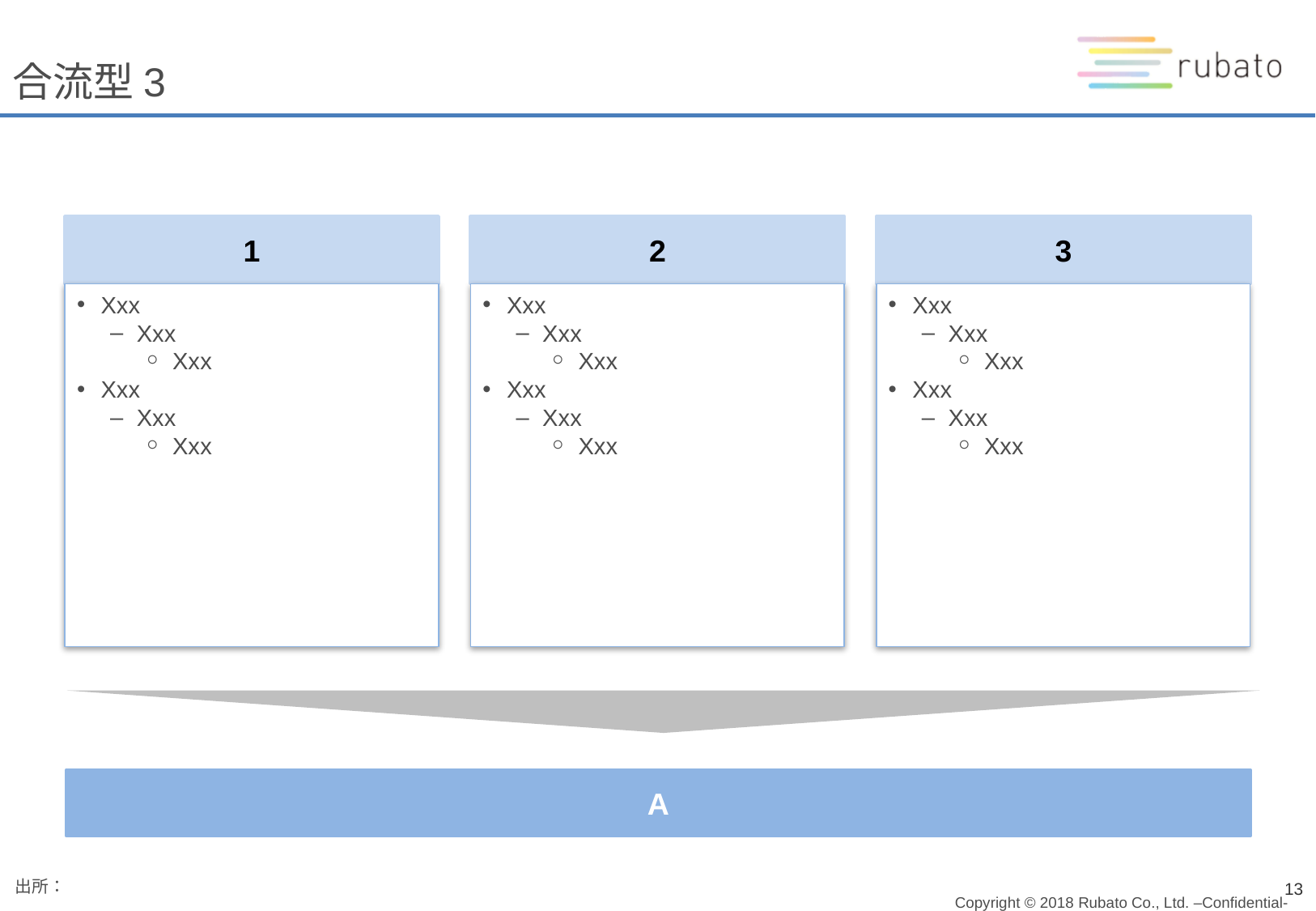

# 合流型3

1
2
3
Xxx
Xxx
Xxx
Xxx
Xxx
Xxx
Xxx
Xxx
Xxx
Xxx
Xxx
Xxx
Xxx
Xxx
Xxx
Xxx
Xxx
Xxx

A
出所：
13